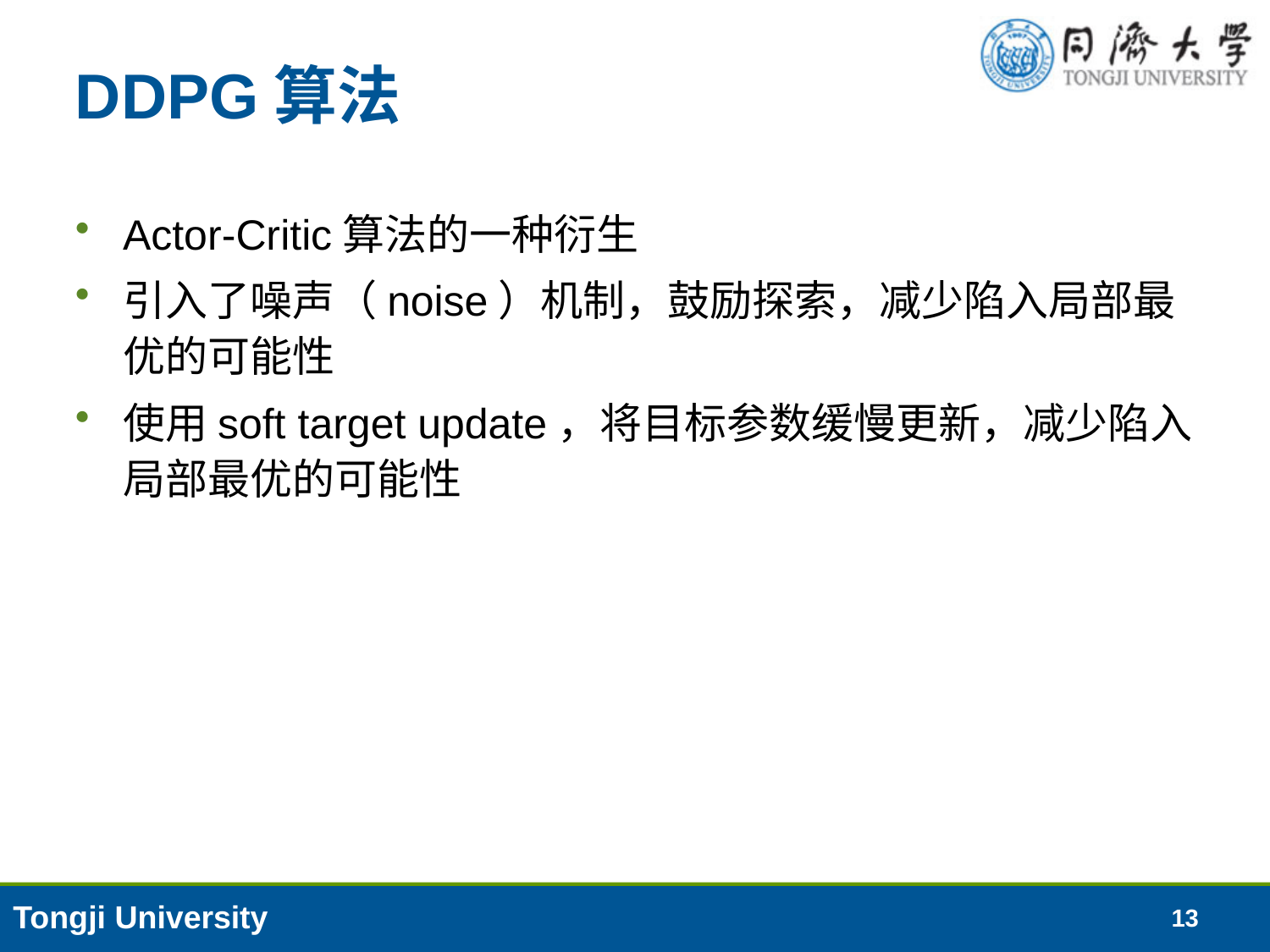

# DDPG算法
Actor-Critic算法的一种衍生
引入了噪声（noise）机制，鼓励探索，减少陷入局部最优的可能性
使用soft target update，将目标参数缓慢更新，减少陷入局部最优的可能性